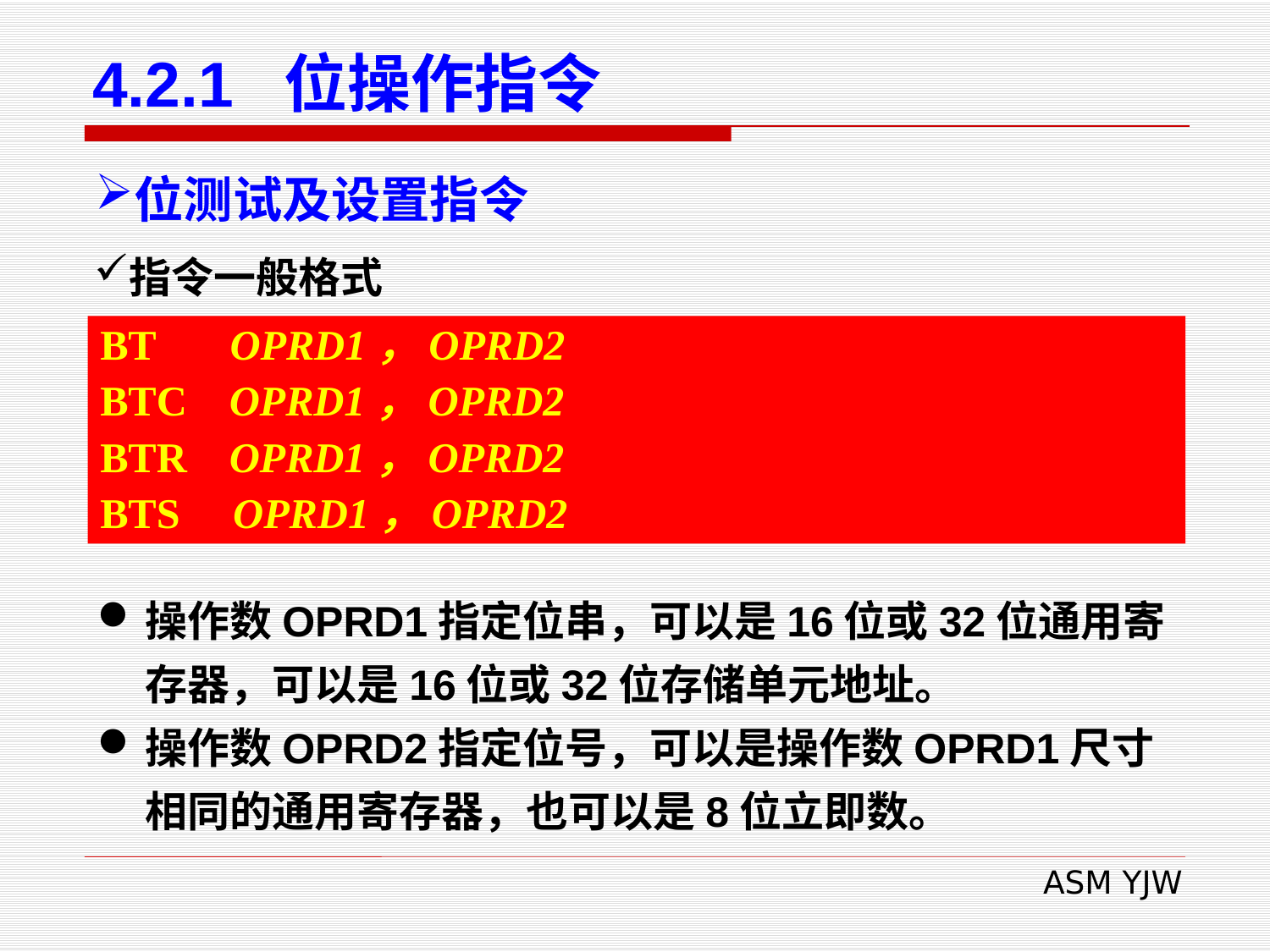

# 4.2.1  位操作指令
位测试及设置指令
指令一般格式
BT       OPRD1，OPRD2
BTC    OPRD1，OPRD2
BTR    OPRD1，OPRD2
BTS     OPRD1，OPRD2
操作数OPRD1指定位串，可以是16位或32位通用寄存器，可以是16位或32位存储单元地址。
操作数OPRD2指定位号，可以是操作数OPRD1尺寸相同的通用寄存器，也可以是8位立即数。